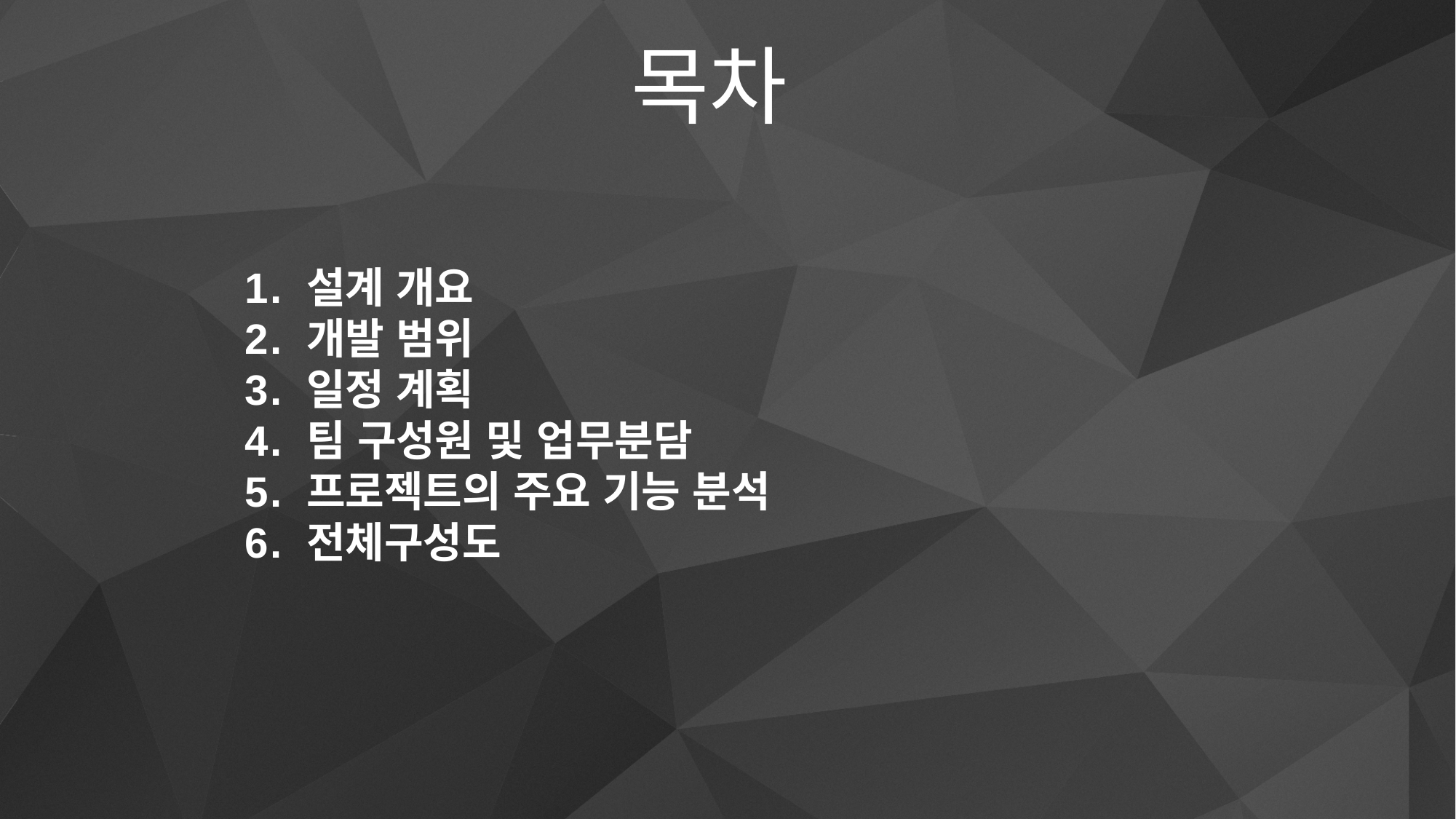

# 목차
설계 개요
개발 범위
일정 계획
팀 구성원 및 업무분담
프로젝트의 주요 기능 분석
전체구성도